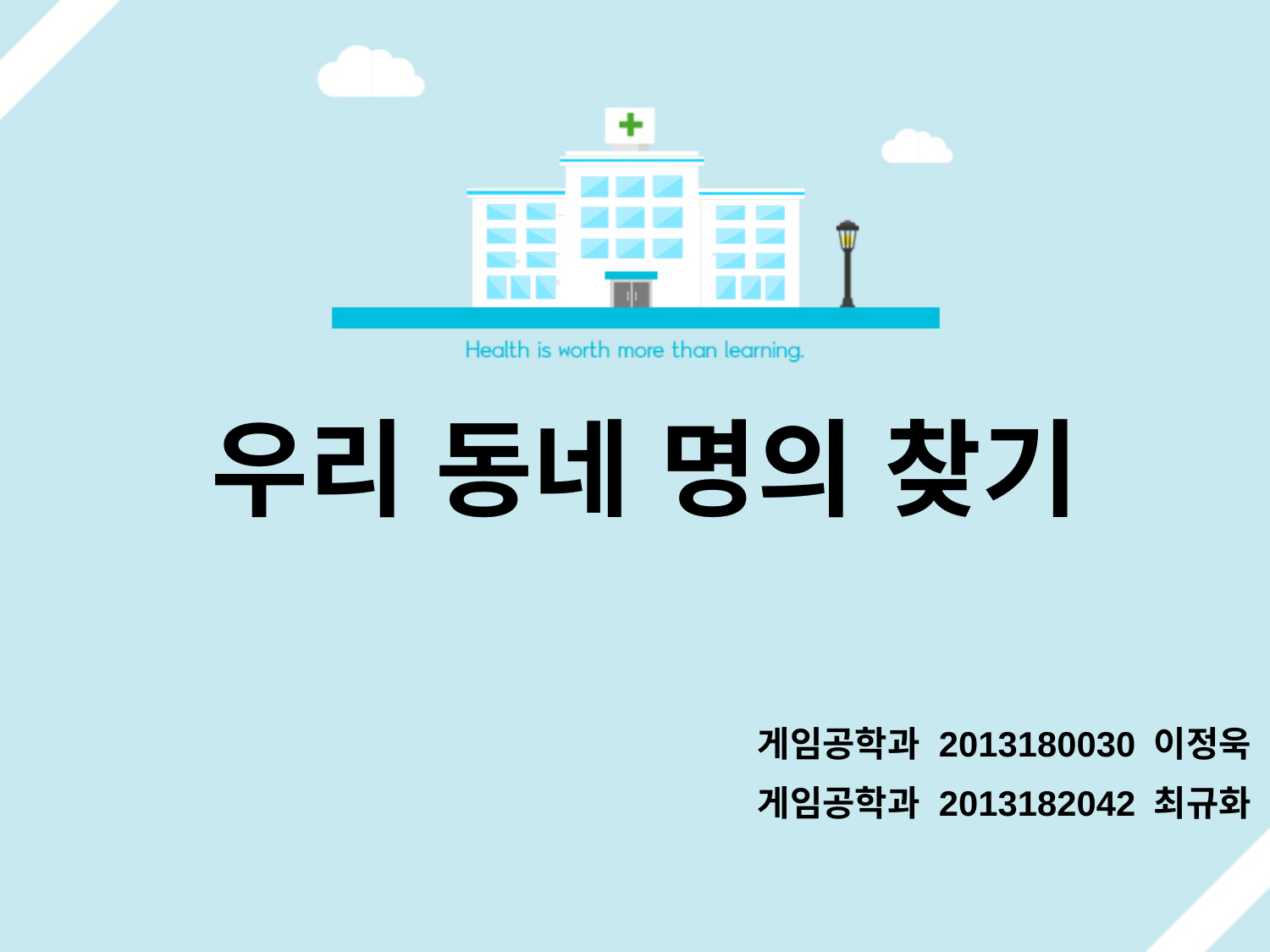

우리 동네 명의 찾기
게임공학과 2013180030 이정욱
게임공학과 2013182042 최규화